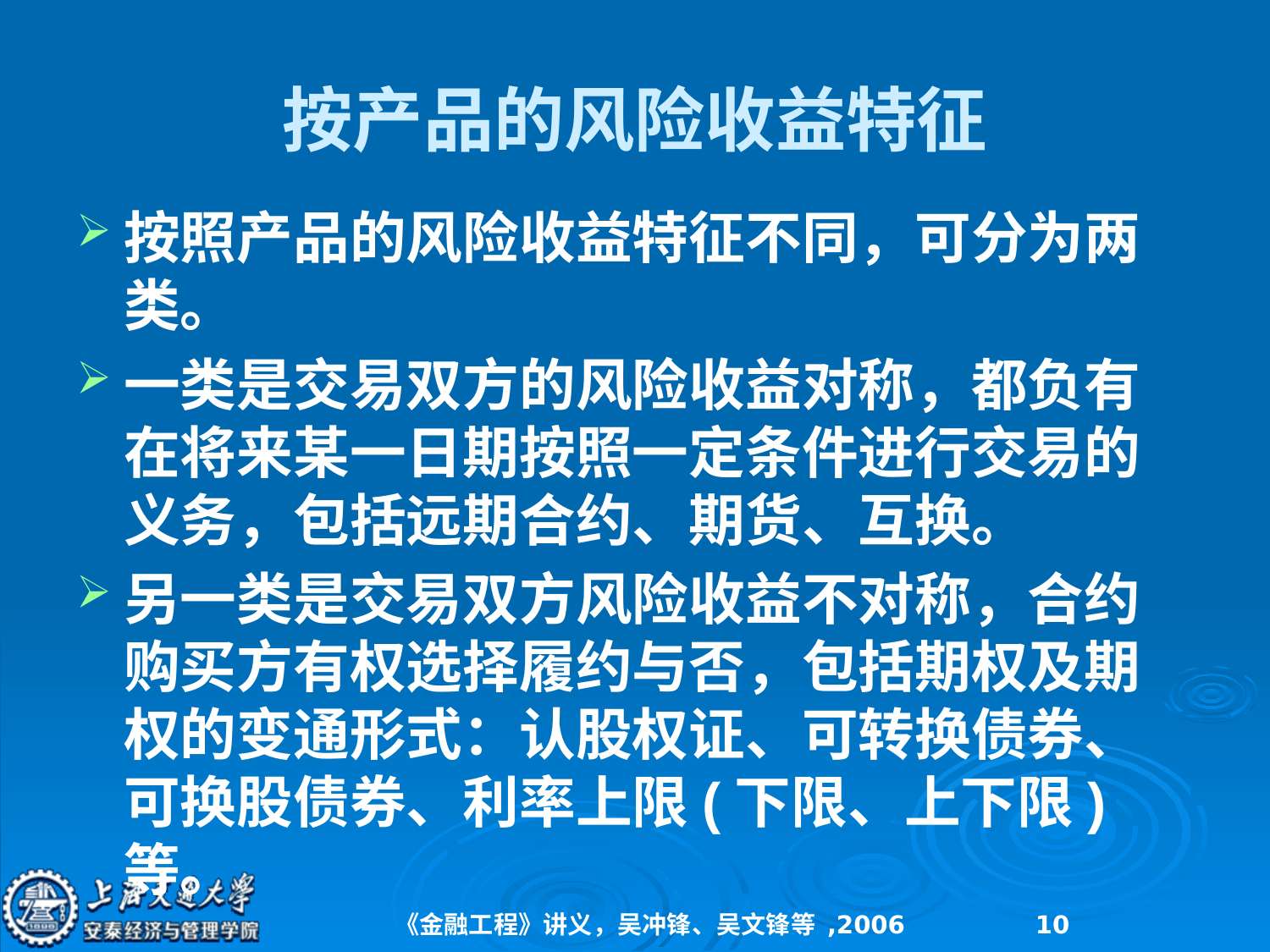

# 按产品的风险收益特征
按照产品的风险收益特征不同，可分为两类。
一类是交易双方的风险收益对称，都负有在将来某一日期按照一定条件进行交易的义务，包括远期合约、期货、互换。
另一类是交易双方风险收益不对称，合约购买方有权选择履约与否，包括期权及期权的变通形式：认股权证、可转换债券、可换股债券、利率上限(下限、上下限)等。